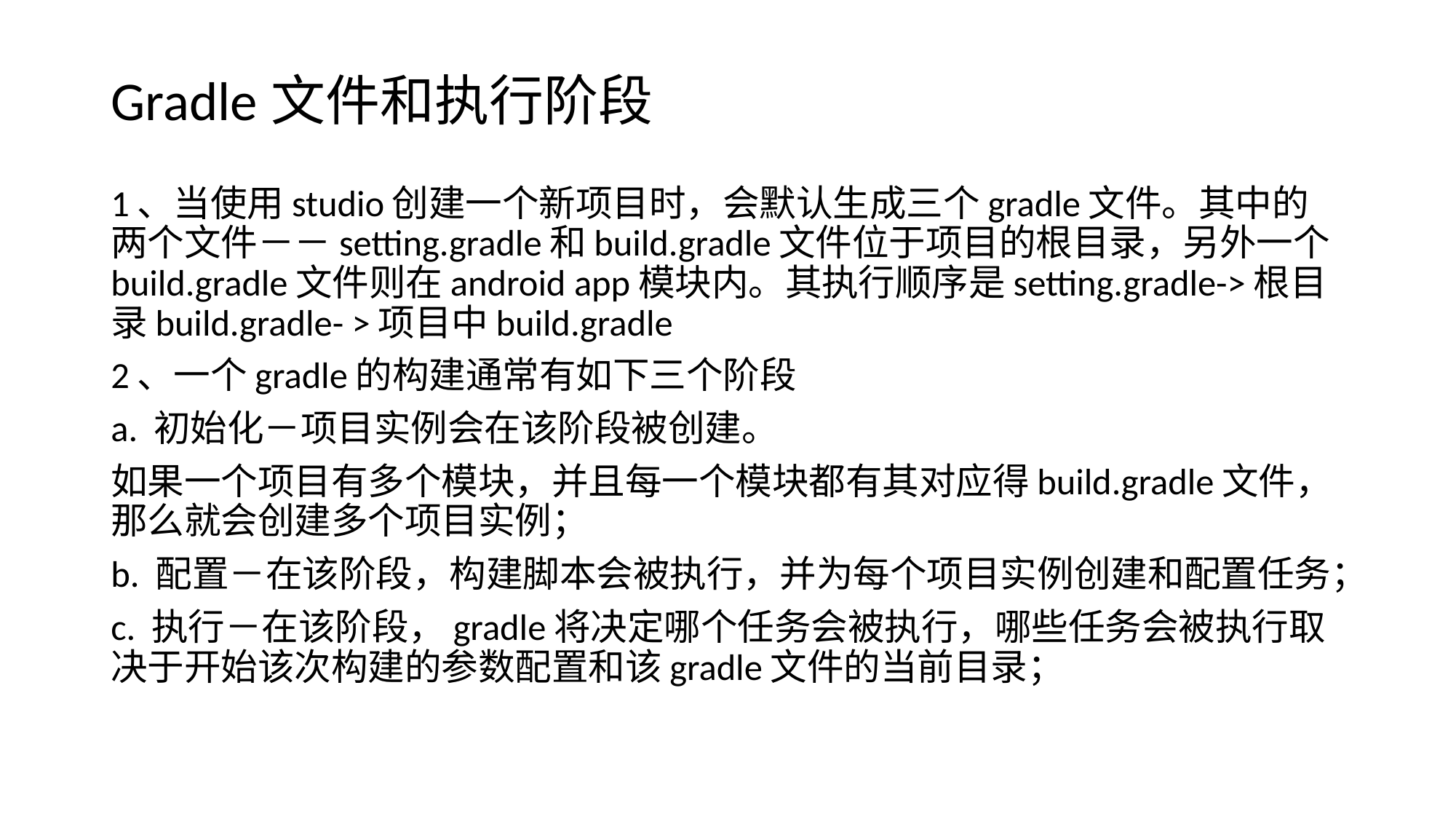

# Gradle文件和执行阶段
1、当使用studio创建一个新项目时，会默认生成三个gradle文件。其中的两个文件－－setting.gradle和build.gradle文件位于项目的根目录，另外一个build.gradle文件则在android app模块内。其执行顺序是setting.gradle->根目录build.gradle- >项目中build.gradle
2、一个gradle的构建通常有如下三个阶段
a. 初始化－项目实例会在该阶段被创建。
如果一个项目有多个模块，并且每一个模块都有其对应得build.gradle文件，那么就会创建多个项目实例；
b. 配置－在该阶段，构建脚本会被执行，并为每个项目实例创建和配置任务；
c. 执行－在该阶段，gradle将决定哪个任务会被执行，哪些任务会被执行取决于开始该次构建的参数配置和该gradle文件的当前目录；